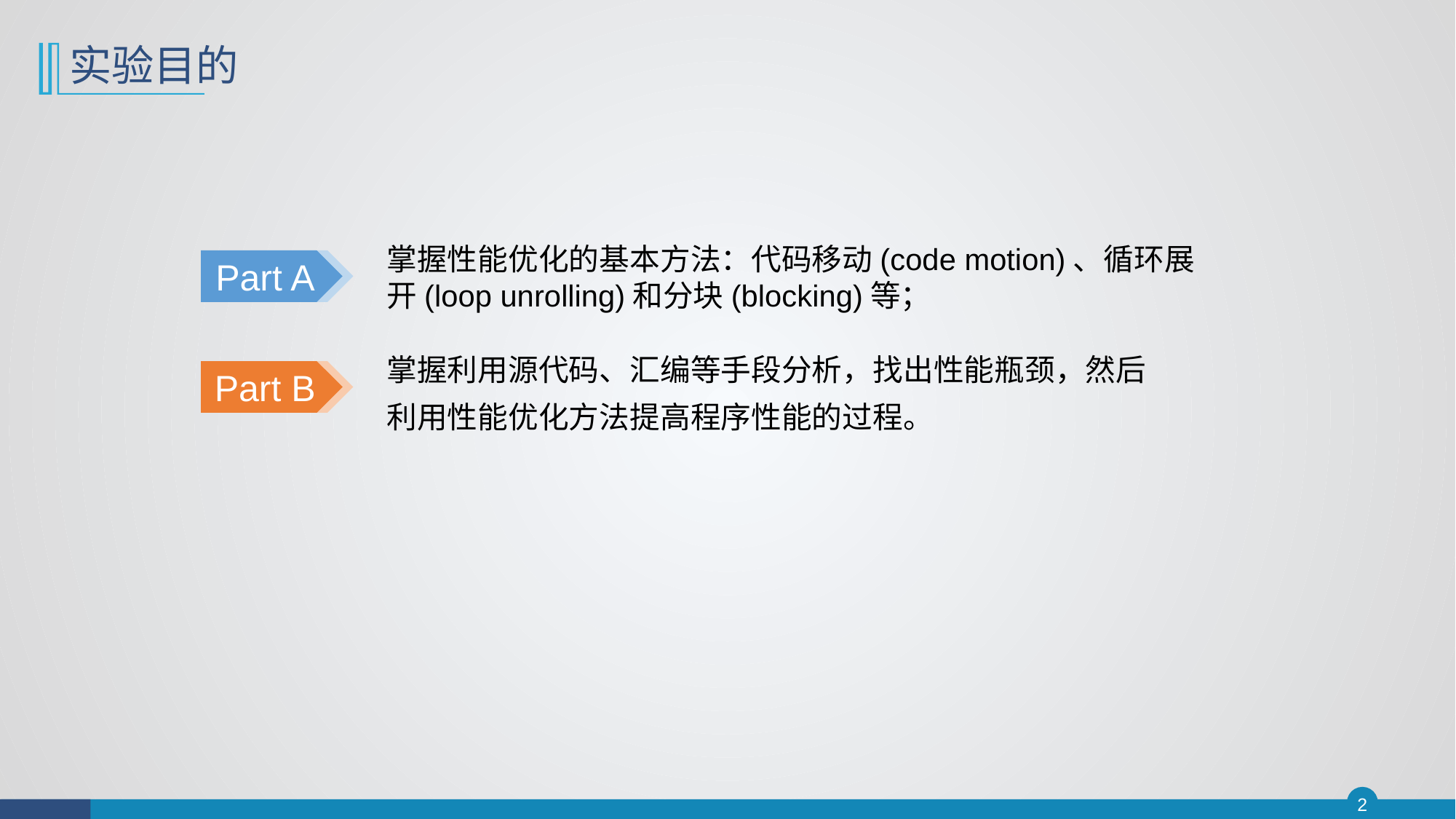

# 实验目的
掌握性能优化的基本方法：代码移动(code motion)、循环展开(loop unrolling)和分块(blocking)等；
Part A

掌握利用源代码、汇编等手段分析，找出性能瓶颈，然后利用性能优化方法提高程序性能的过程。
Part B